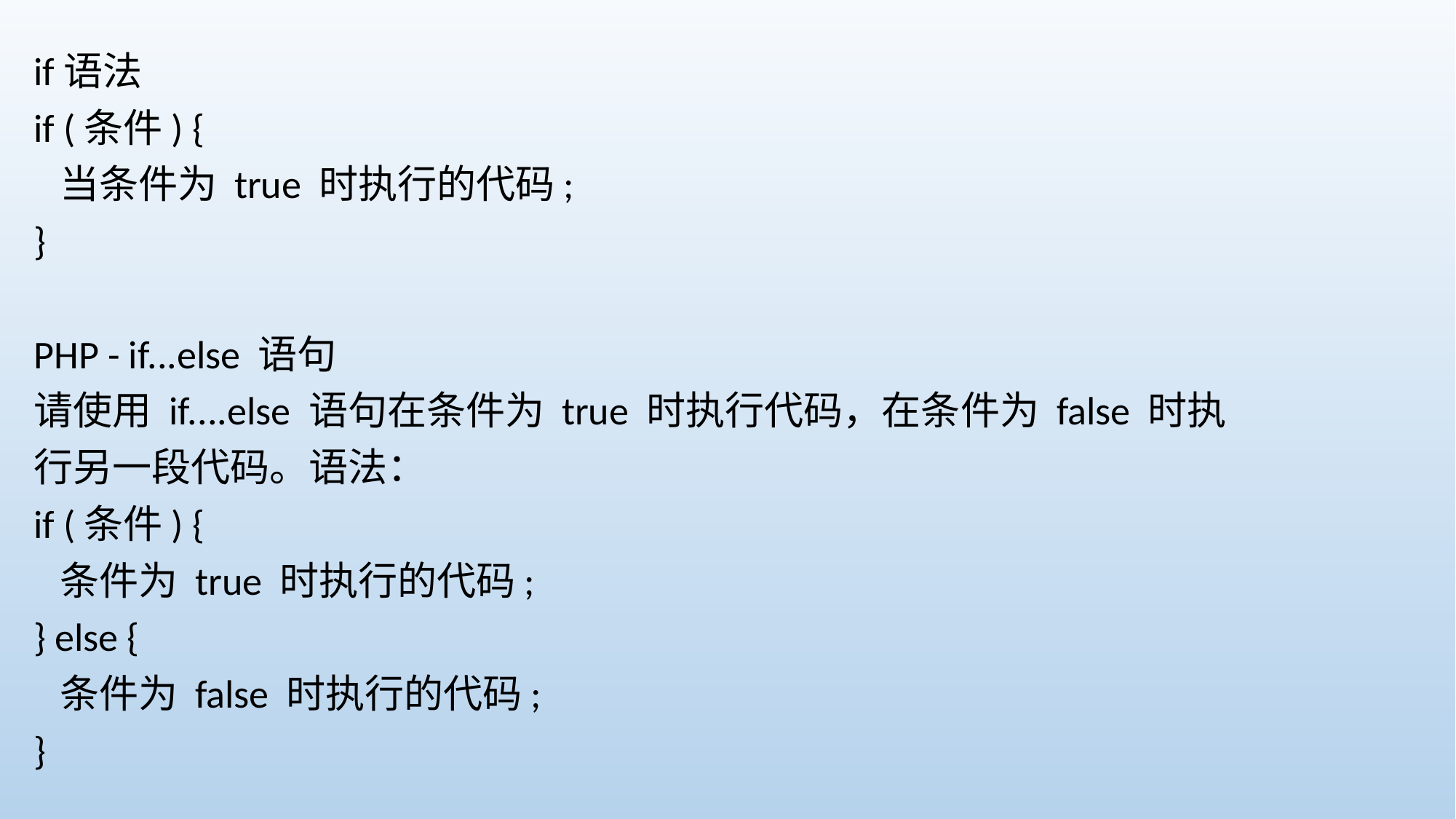

if语法
if (条件) {
  当条件为 true 时执行的代码;
}

PHP - if...else 语句
请使用 if....else 语句在条件为 true 时执行代码，在条件为 false 时执
行另一段代码。语法：
if (条件) {
  条件为 true 时执行的代码;
} else {
  条件为 false 时执行的代码;
}